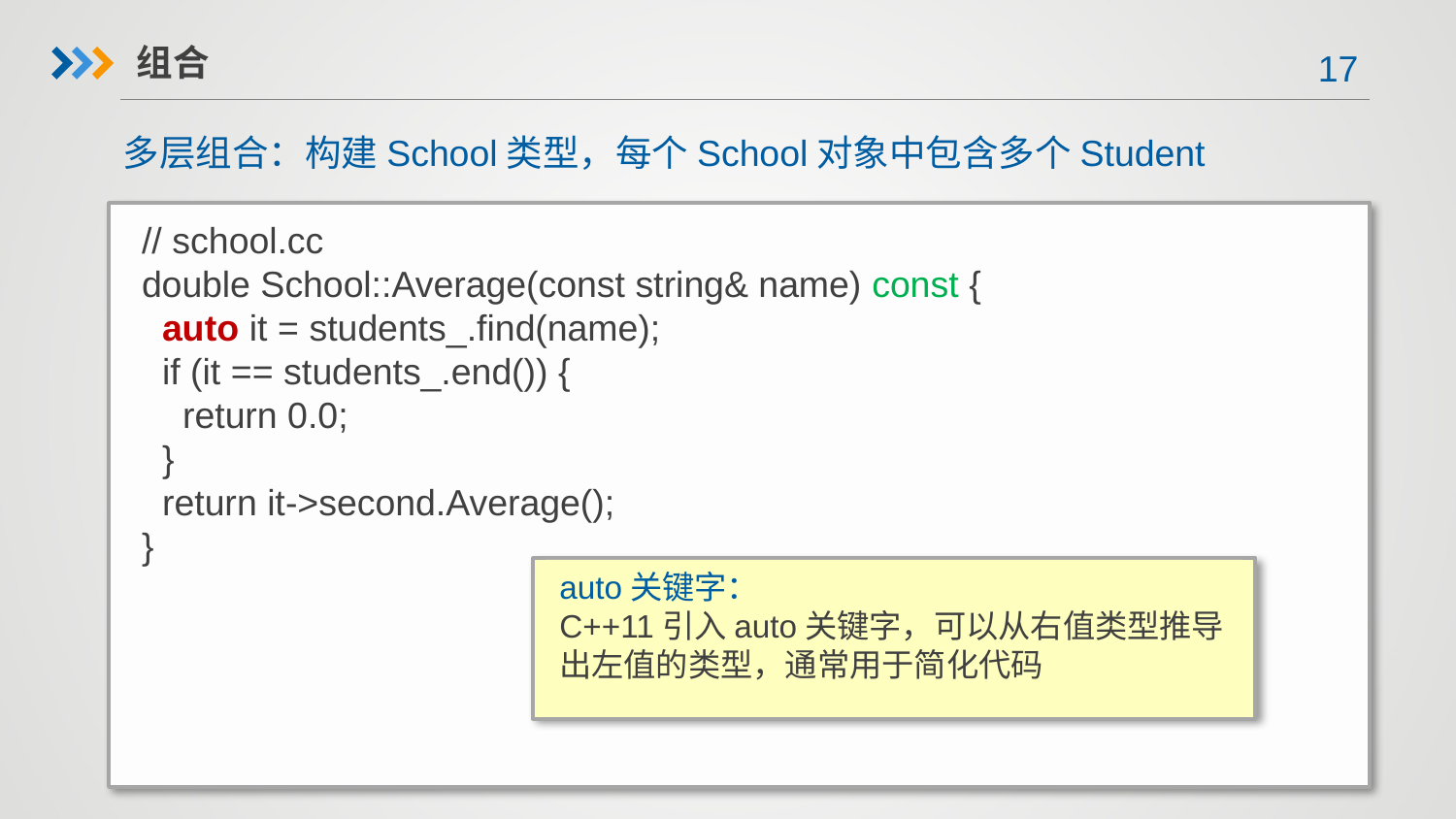

组合
多层组合：构建School类型，每个School对象中包含多个Student

// school.cc
double School::Average(const string& name) const {
  auto it = students_.find(name);
  if (it == students_.end()) {
    return 0.0;
  }
  return it->second.Average();
}

auto关键字：
C++11引入auto关键字，可以从右值类型推导出左值的类型，通常用于简化代码